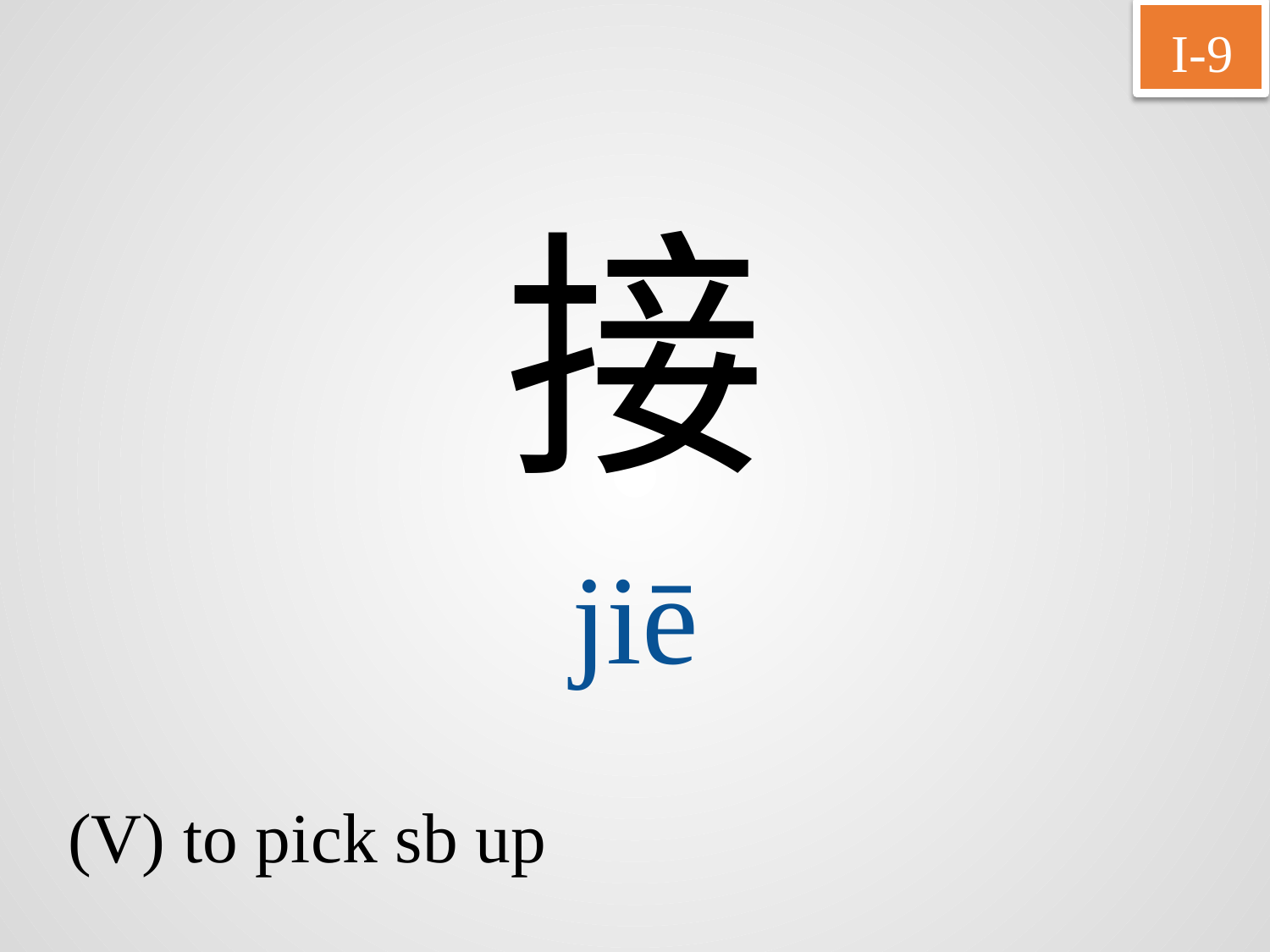

I-9

接
jiē
(V) to pick sb up